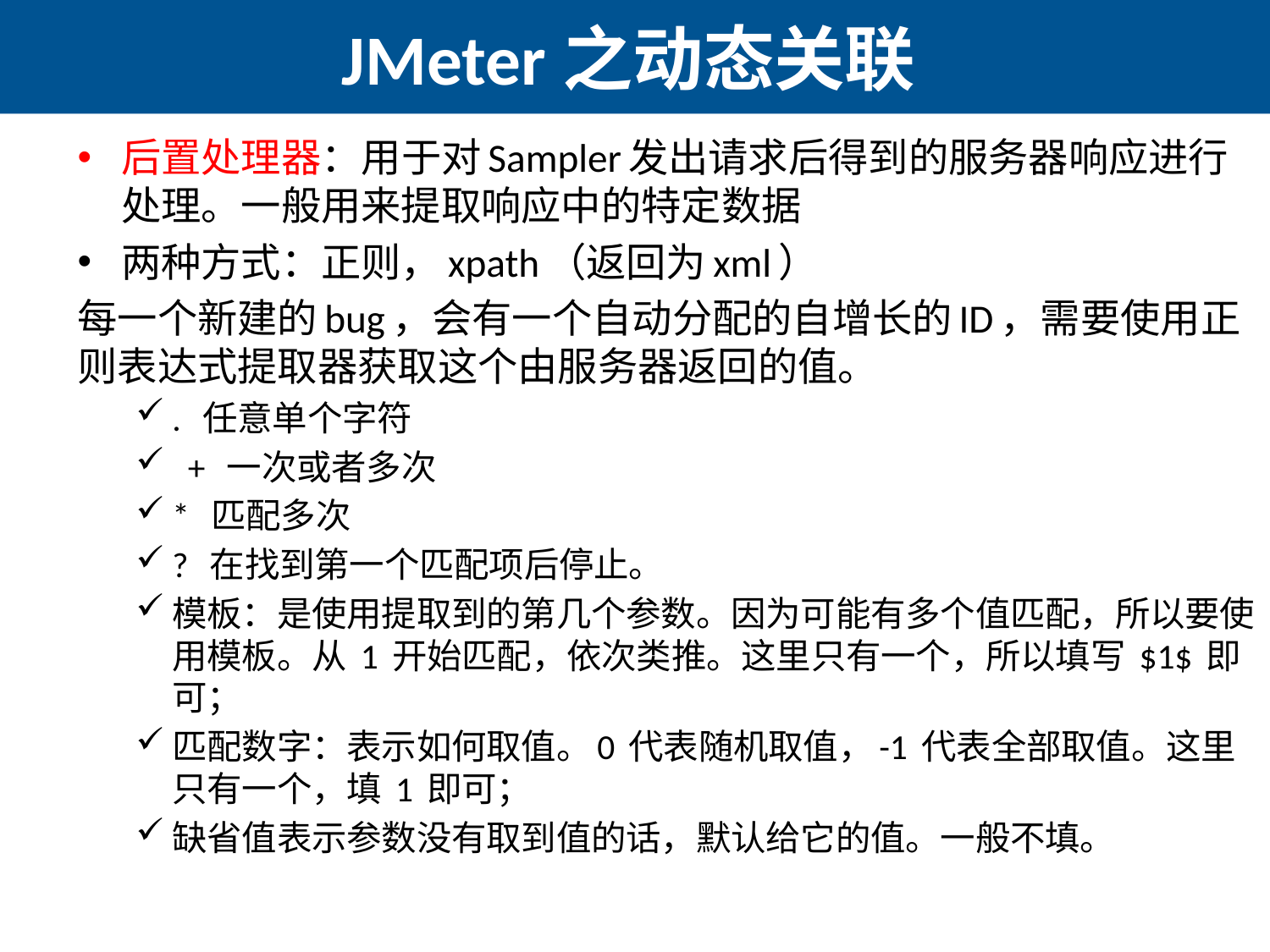

# JMeter之动态关联
后置处理器：用于对Sampler发出请求后得到的服务器响应进行处理。一般用来提取响应中的特定数据
两种方式：正则，xpath（返回为xml）
每一个新建的bug，会有一个自动分配的自增长的ID，需要使用正则表达式提取器获取这个由服务器返回的值。
.  任意单个字符
  +  一次或者多次
*  匹配多次
?  在找到第一个匹配项后停止。
模板：是使用提取到的第几个参数。因为可能有多个值匹配，所以要使用模板。从 1 开始匹配，依次类推。这里只有一个，所以填写 $1$ 即可；
匹配数字：表示如何取值。0 代表随机取值，-1 代表全部取值。这里只有一个，填 1 即可；
缺省值表示参数没有取到值的话，默认给它的值。一般不填。